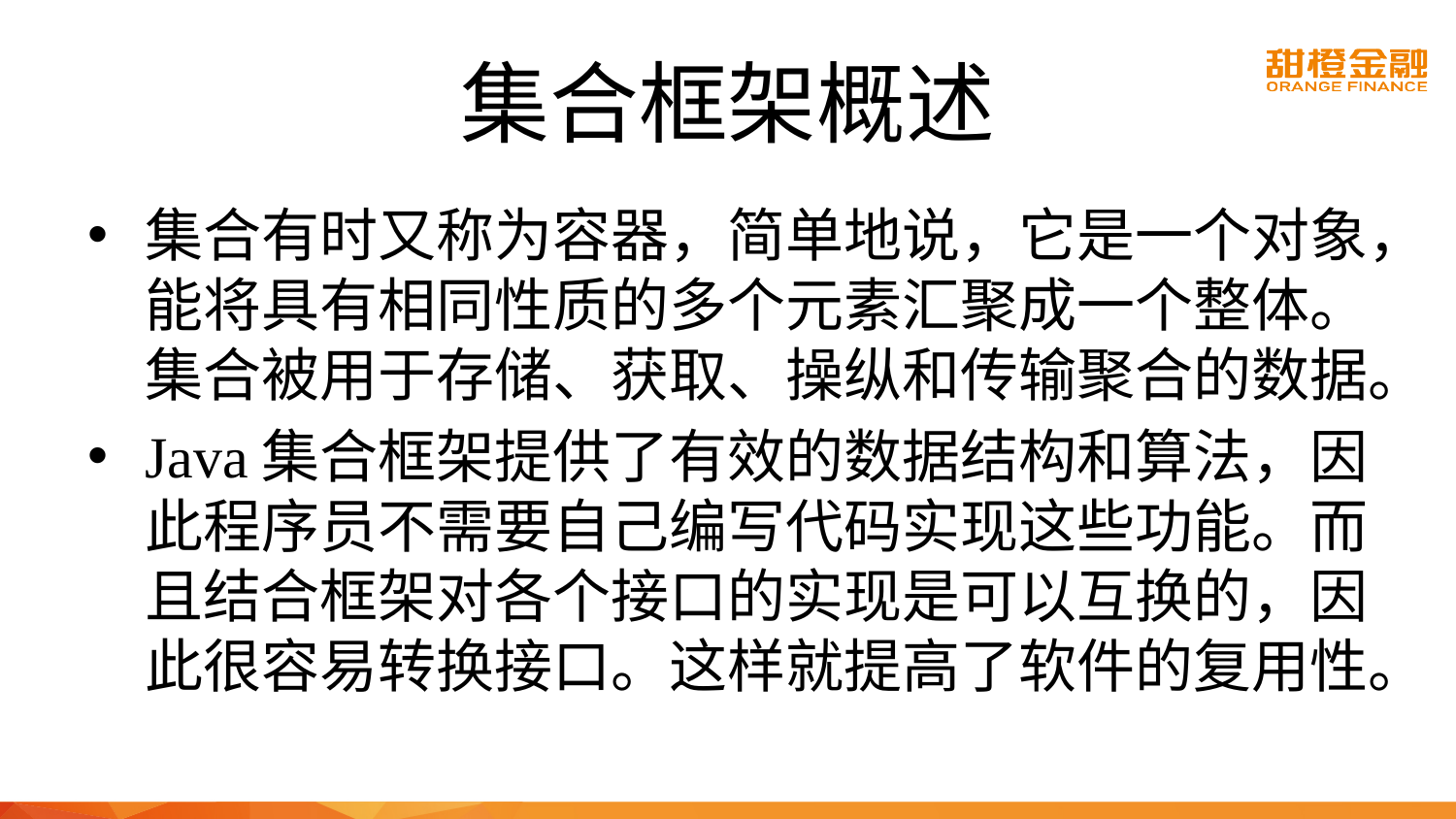

# 集合框架概述
集合有时又称为容器，简单地说，它是一个对象，能将具有相同性质的多个元素汇聚成一个整体。集合被用于存储、获取、操纵和传输聚合的数据。
Java集合框架提供了有效的数据结构和算法，因此程序员不需要自己编写代码实现这些功能。而且结合框架对各个接口的实现是可以互换的，因此很容易转换接口。这样就提高了软件的复用性。